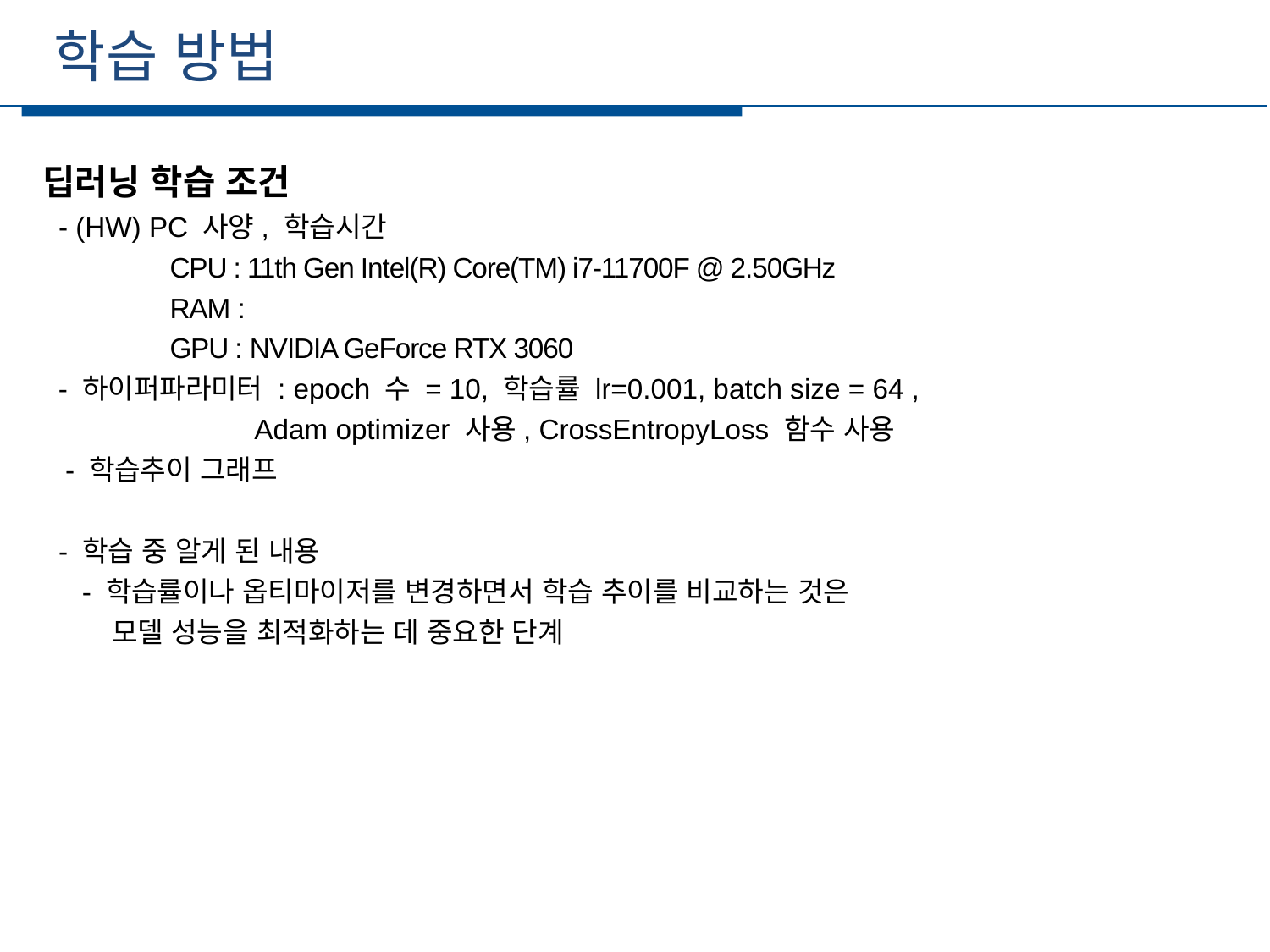

학습 방법
세부일정

딥러닝 학습 조건
  - (HW) PC 사양, 학습시간
 	CPU : 11th Gen Intel(R) Core(TM) i7-11700F @ 2.50GHz
	RAM :
	GPU : NVIDIA GeForce RTX 3060
  - 하이퍼파라미터 : epoch 수 = 10, 학습률 lr=0.001, batch size = 64 ,
                           Adam optimizer 사용, CrossEntropyLoss 함수 사용
  - 학습추이 그래프

  - 학습 중 알게 된 내용
     - 학습률이나 옵티마이저를 변경하면서 학습 추이를 비교하는 것은
        모델 성능을 최적화하는 데 중요한 단계